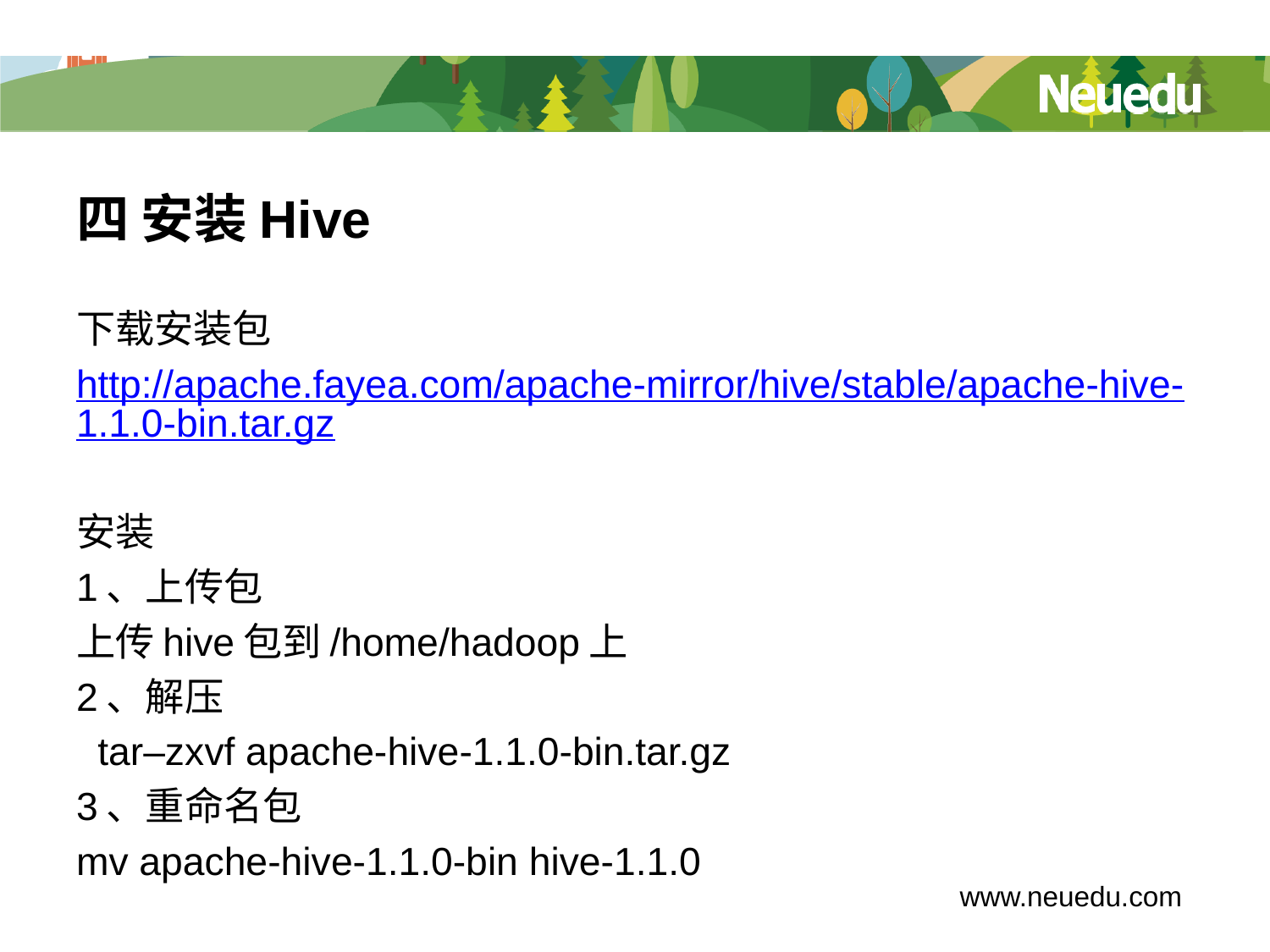

# 四 安装Hive
下载安装包
http://apache.fayea.com/apache-mirror/hive/stable/apache-hive-1.1.0-bin.tar.gz

安装
1、上传包
上传hive包到/home/hadoop上
2、解压
  tar–zxvf apache-hive-1.1.0-bin.tar.gz
3、重命名包
mv apache-hive-1.1.0-bin hive-1.1.0